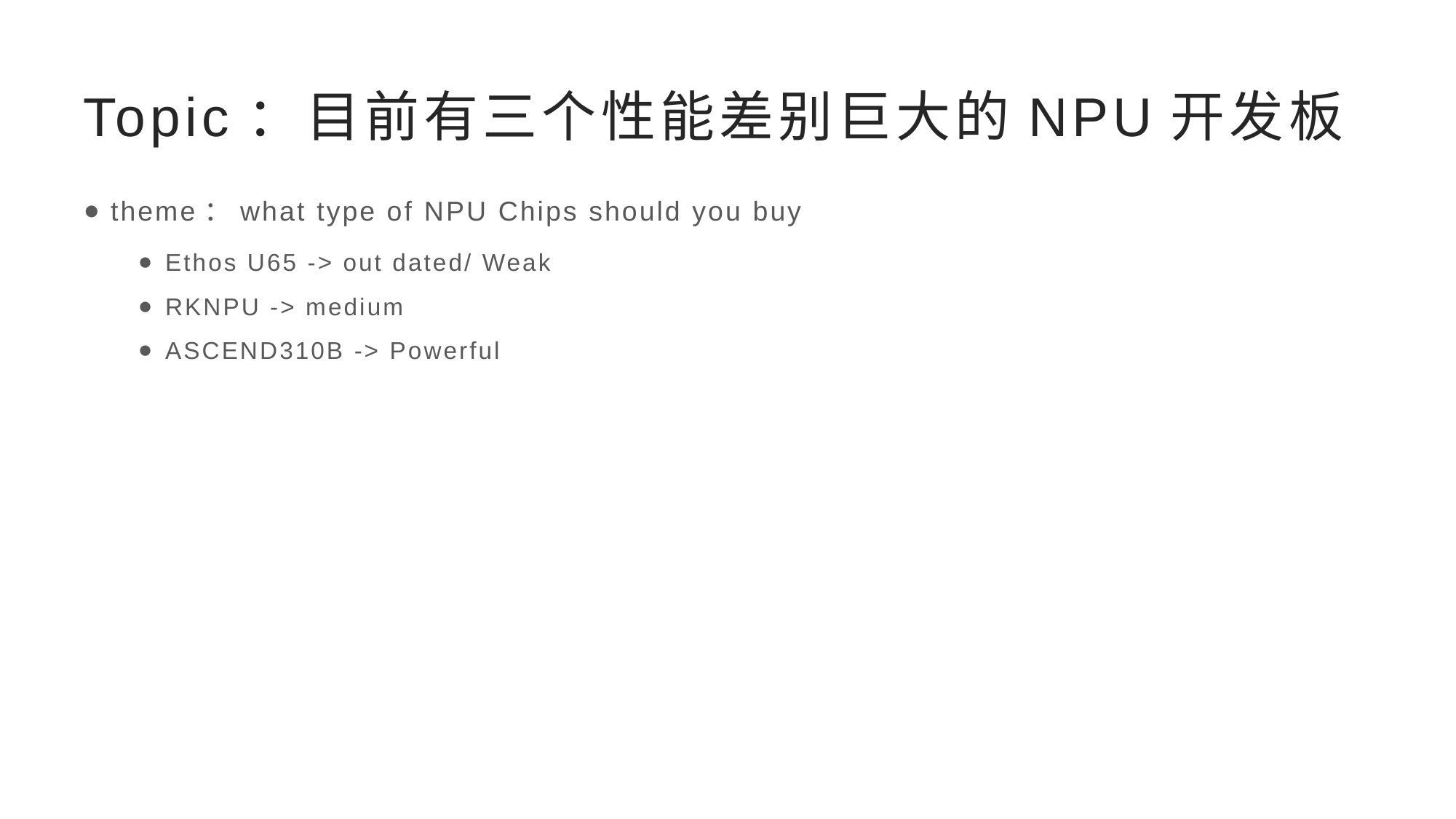

# Topic：目前有三个性能差别巨大的NPU开发板
theme：what type of NPU Chips should you buy
Ethos U65 -> out dated/ Weak
RKNPU -> medium
ASCEND310B -> Powerful